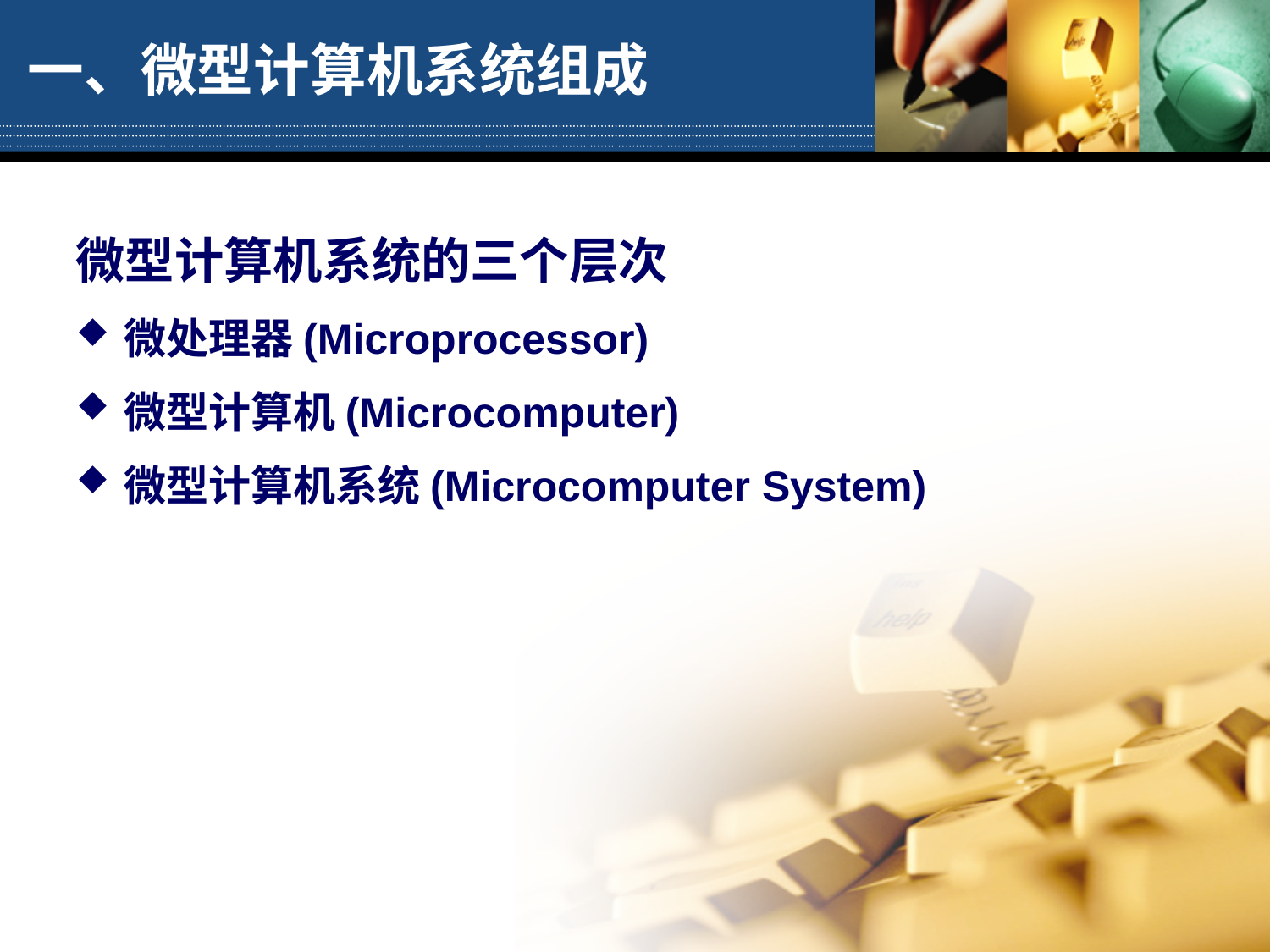

# 一、微型计算机系统组成
微型计算机系统的三个层次
微处理器(Microprocessor)
微型计算机(Microcomputer)
微型计算机系统(Microcomputer System)